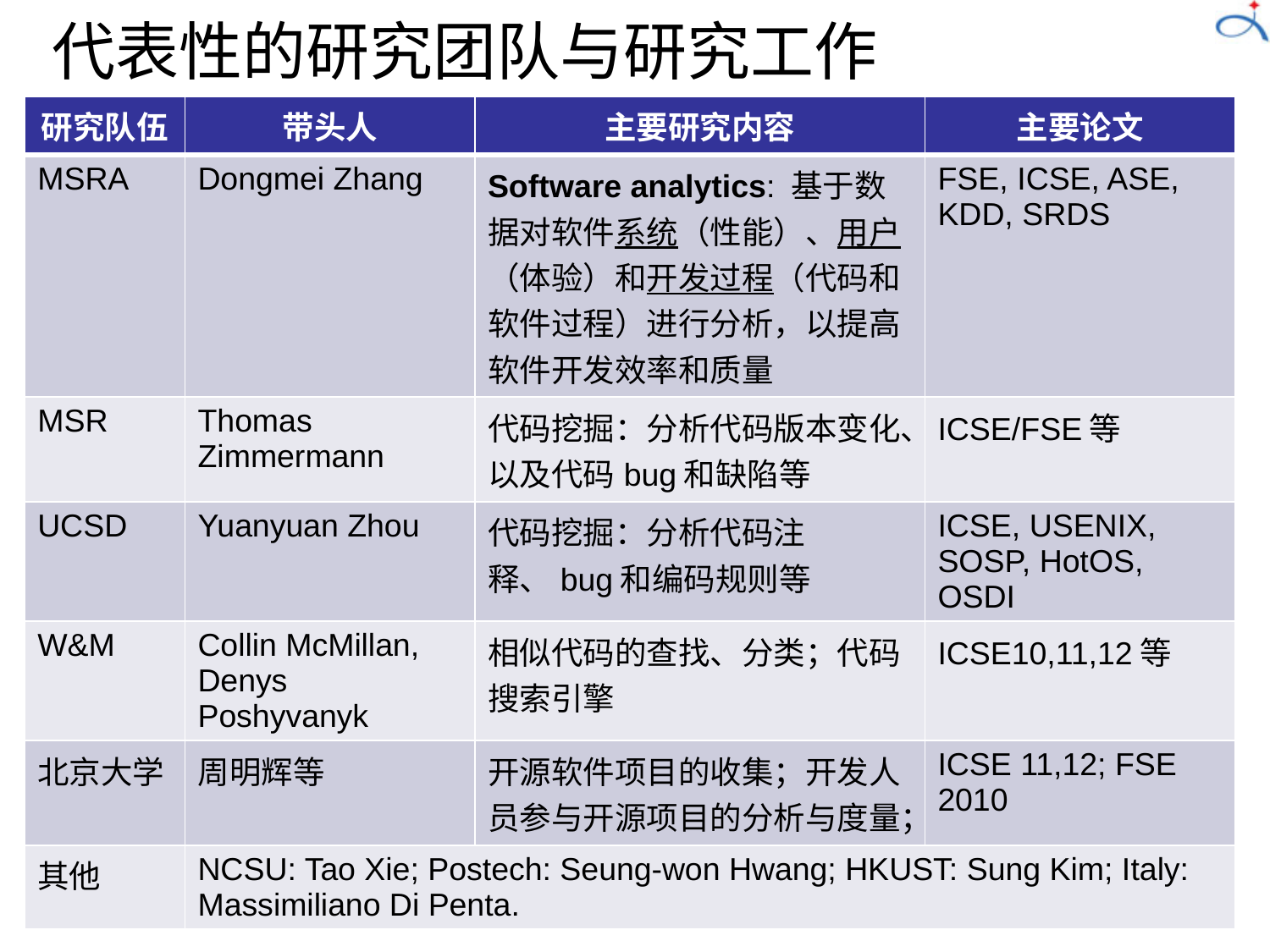

# 代表性的研究团队与研究工作
| 研究队伍 | 带头人 | 主要研究内容 | 主要论文 |
| --- | --- | --- | --- |
| MSRA | Dongmei Zhang | Software analytics: 基于数据对软件系统（性能）、用户（体验）和开发过程（代码和软件过程）进行分析，以提高软件开发效率和质量 | FSE, ICSE, ASE, KDD, SRDS |
| MSR | Thomas Zimmermann | 代码挖掘：分析代码版本变化、以及代码bug和缺陷等 | ICSE/FSE等 |
| UCSD | Yuanyuan Zhou | 代码挖掘：分析代码注释、bug和编码规则等 | ICSE, USENIX, SOSP, HotOS, OSDI |
| W&M | Collin McMillan, Denys Poshyvanyk | 相似代码的查找、分类；代码搜索引擎 | ICSE10,11,12等 |
| 北京大学 | 周明辉等 | 开源软件项目的收集；开发人员参与开源项目的分析与度量； | ICSE 11,12; FSE 2010 |
| 其他 | NCSU: Tao Xie; Postech: Seung-won Hwang; HKUST: Sung Kim; Italy: Massimiliano Di Penta. |  |  |